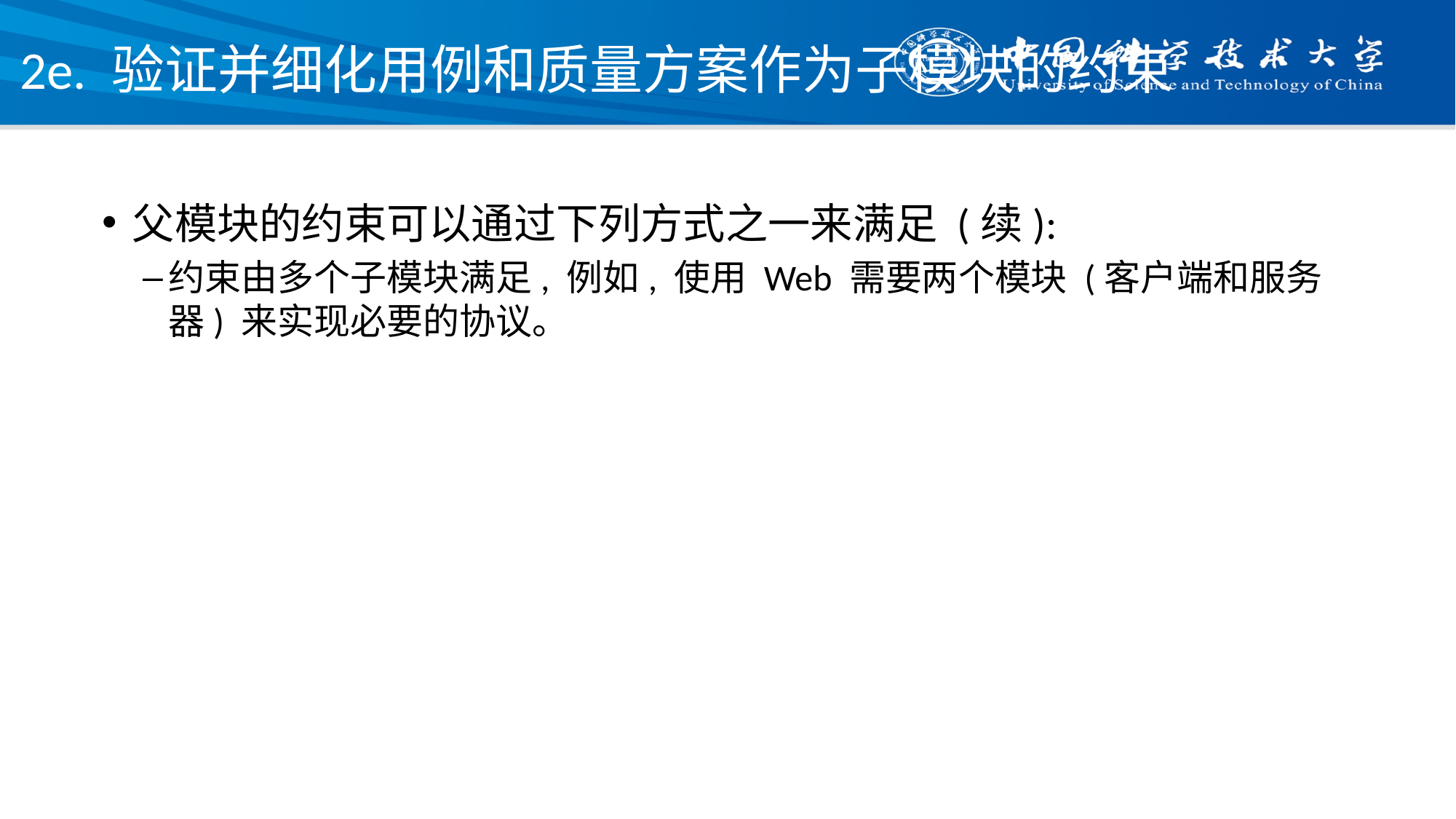

# 2e. 验证并细化用例和质量方案作为子模块的约束
父模块的约束可以通过下列方式之一来满足 (续):
约束由多个子模块满足, 例如, 使用 Web 需要两个模块 (客户端和服务器) 来实现必要的协议。